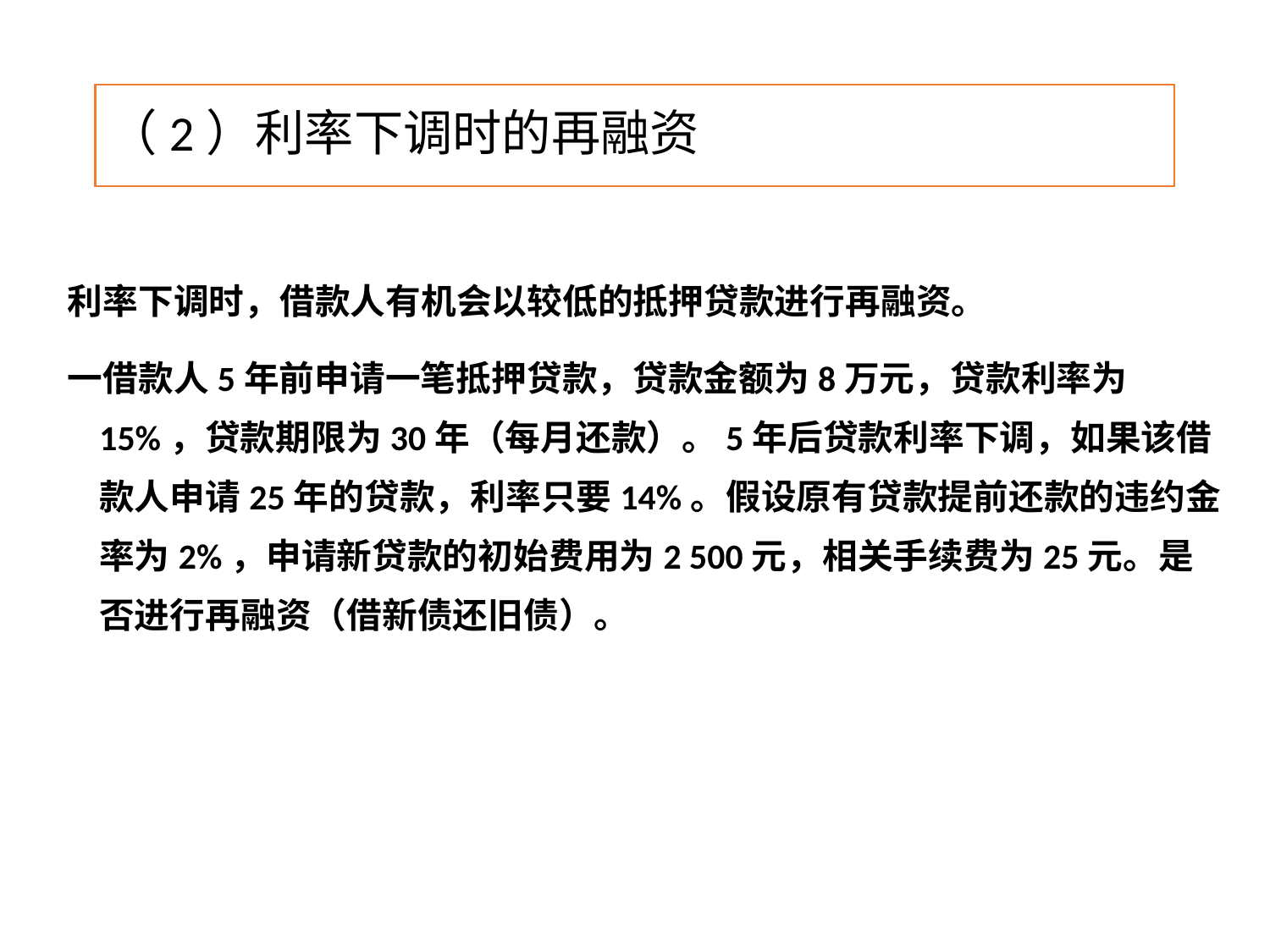

# （2）利率下调时的再融资
利率下调时，借款人有机会以较低的抵押贷款进行再融资。
一借款人5年前申请一笔抵押贷款，贷款金额为8万元，贷款利率为15%，贷款期限为30年（每月还款）。5年后贷款利率下调，如果该借款人申请25年的贷款，利率只要14%。假设原有贷款提前还款的违约金率为2%，申请新贷款的初始费用为2 500元，相关手续费为25元。是否进行再融资（借新债还旧债）。